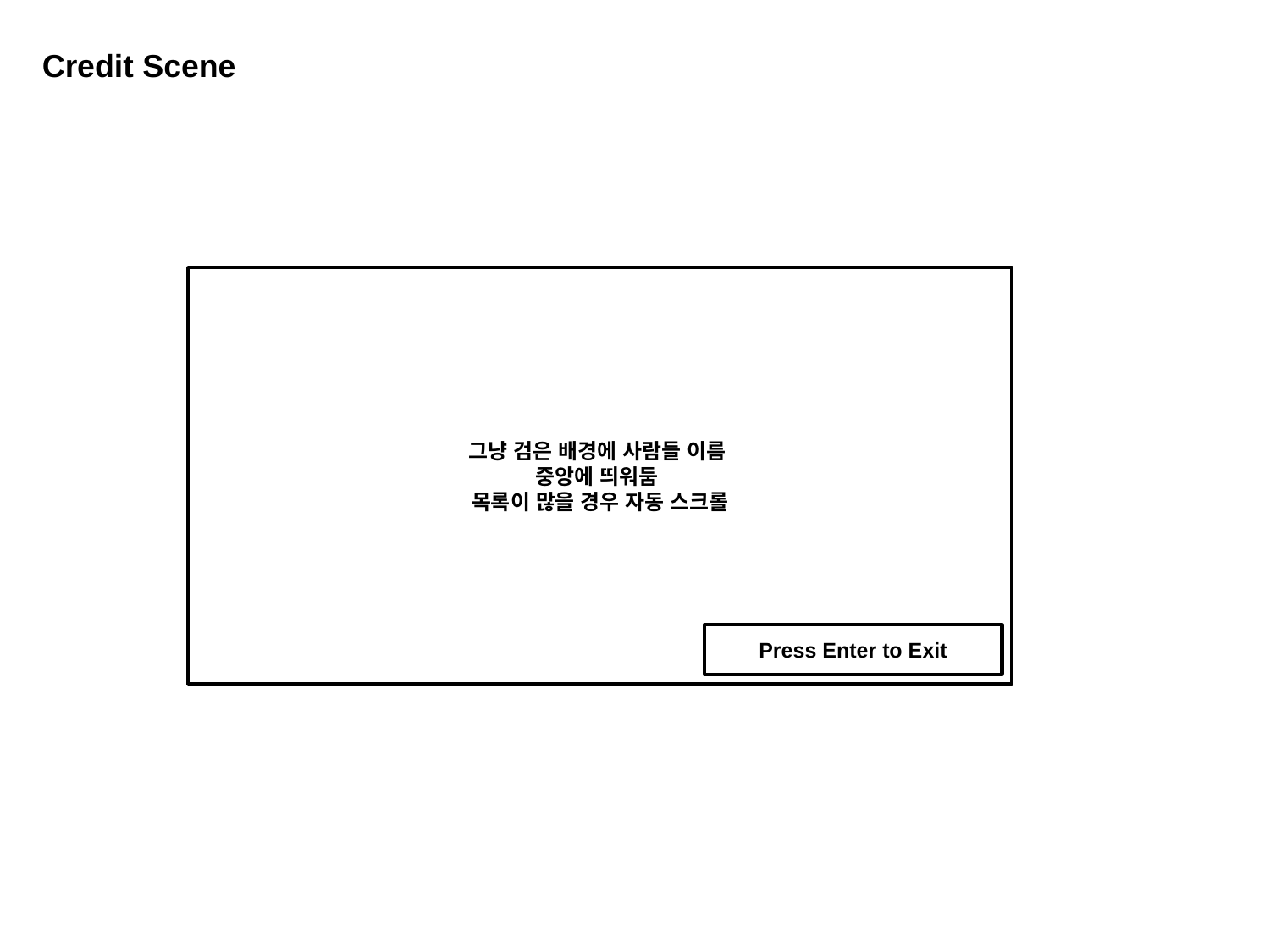

Credit Scene

그냥 검은 배경에 사람들 이름
중앙에 띄워둠
목록이 많을 경우 자동 스크롤
Press Enter to Exit